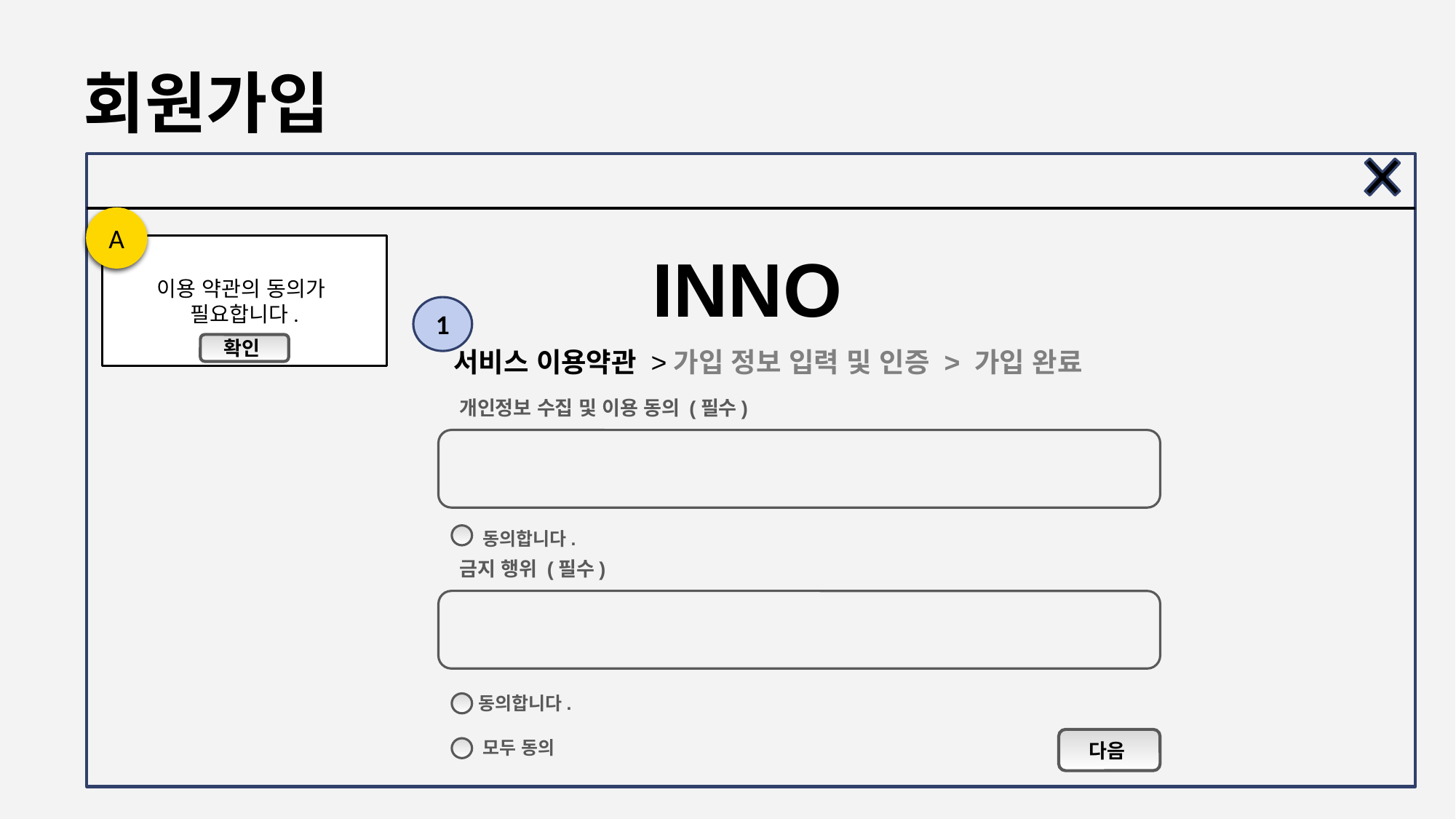

# 회원가입

A
이용 약관의 동의가
필요합니다.
INNO
1
확인
서비스 이용약관 >가입 정보 입력 및 인증 > 가입 완료
개인정보 수집 및 이용 동의 (필수)

동의합니다.

금지 행위 (필수)

동의합니다.

다음
모두 동의